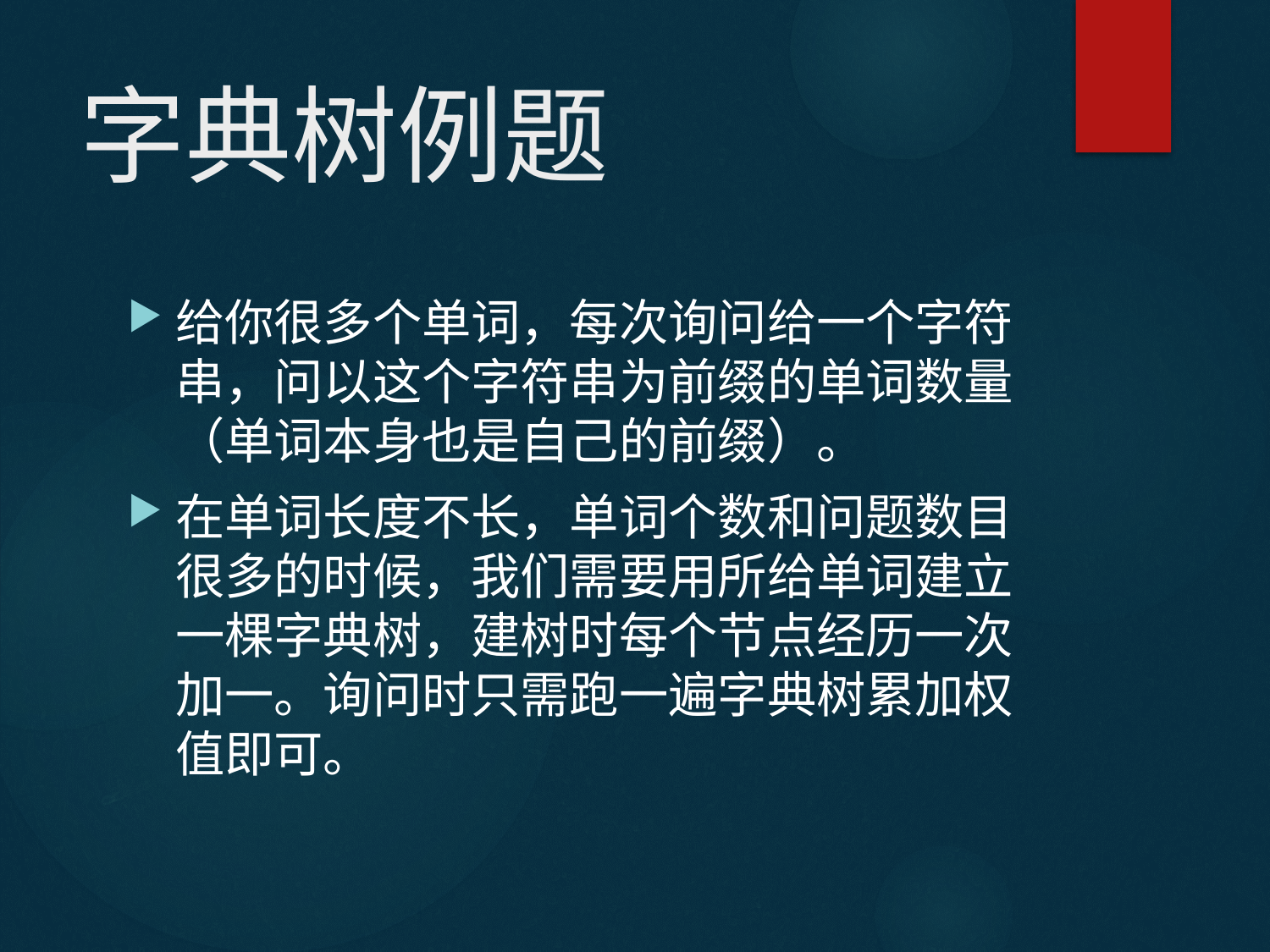

# 字典树例题
给你很多个单词，每次询问给一个字符串，问以这个字符串为前缀的单词数量（单词本身也是自己的前缀）。
在单词长度不长，单词个数和问题数目很多的时候，我们需要用所给单词建立一棵字典树，建树时每个节点经历一次加一。询问时只需跑一遍字典树累加权值即可。